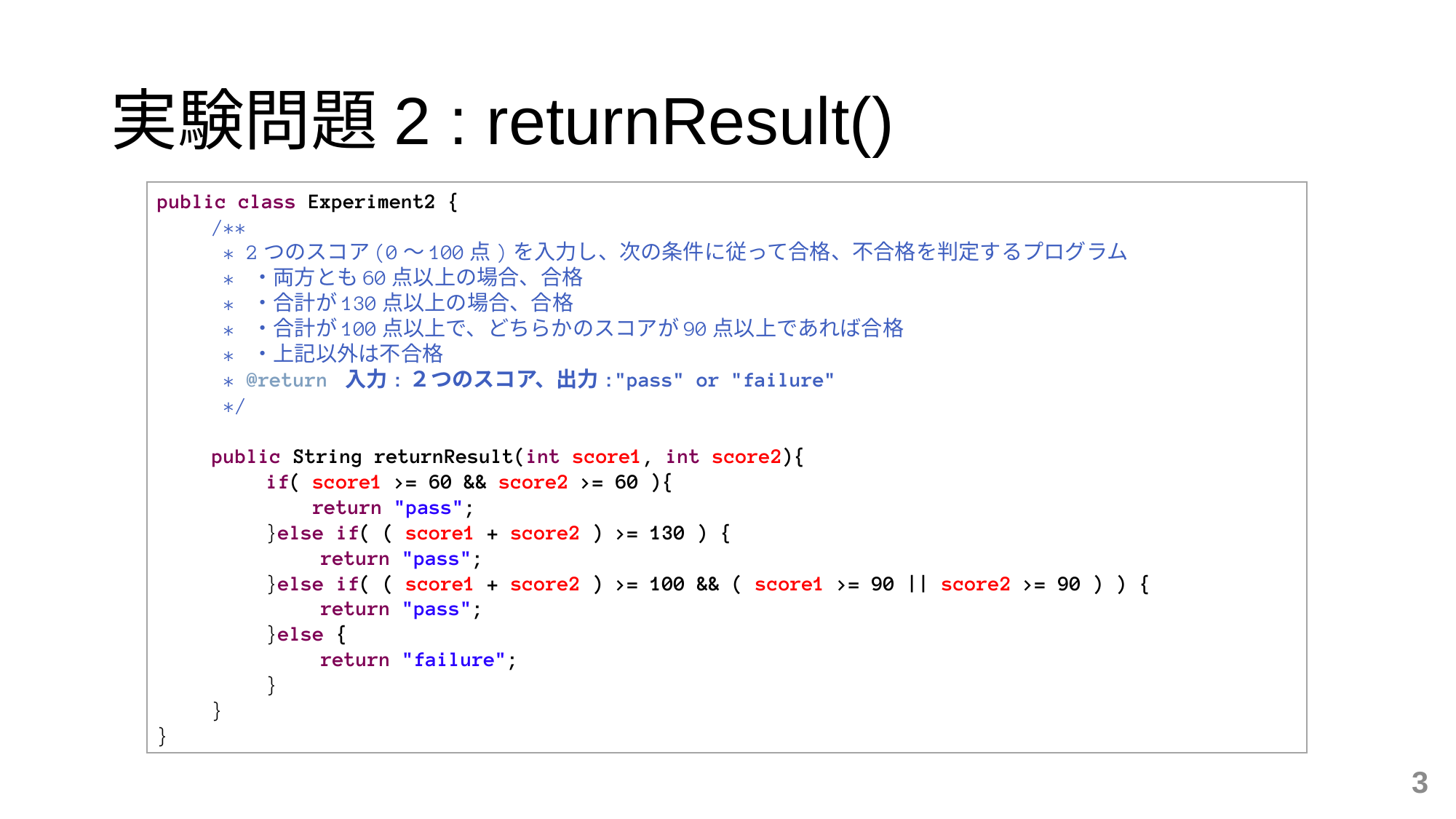

# 実験問題2 : returnResult()
public class Experiment2 {
/**
 * 2つのスコア(0～100点)を入力し、次の条件に従って合格、不合格を判定するプログラム
 * ・両方とも60点以上の場合、合格
 * ・合計が130点以上の場合、合格
 * ・合計が100点以上で、どちらかのスコアが90点以上であれば合格
 * ・上記以外は不合格
 * @return 入力:２つのスコア、出力:"pass" or "failure"
 */

public String returnResult(int score1, int score2){
if( score1 >= 60 && score2 >= 60 ){
    return "pass";
}else if( ( score1 + score2 ) >= 130 ) {
return "pass";
}else if( ( score1 + score2 ) >= 100 && ( score1 >= 90 || score2 >= 90 ) ) {
return "pass";
}else {
return "failure";
}
}
}
3